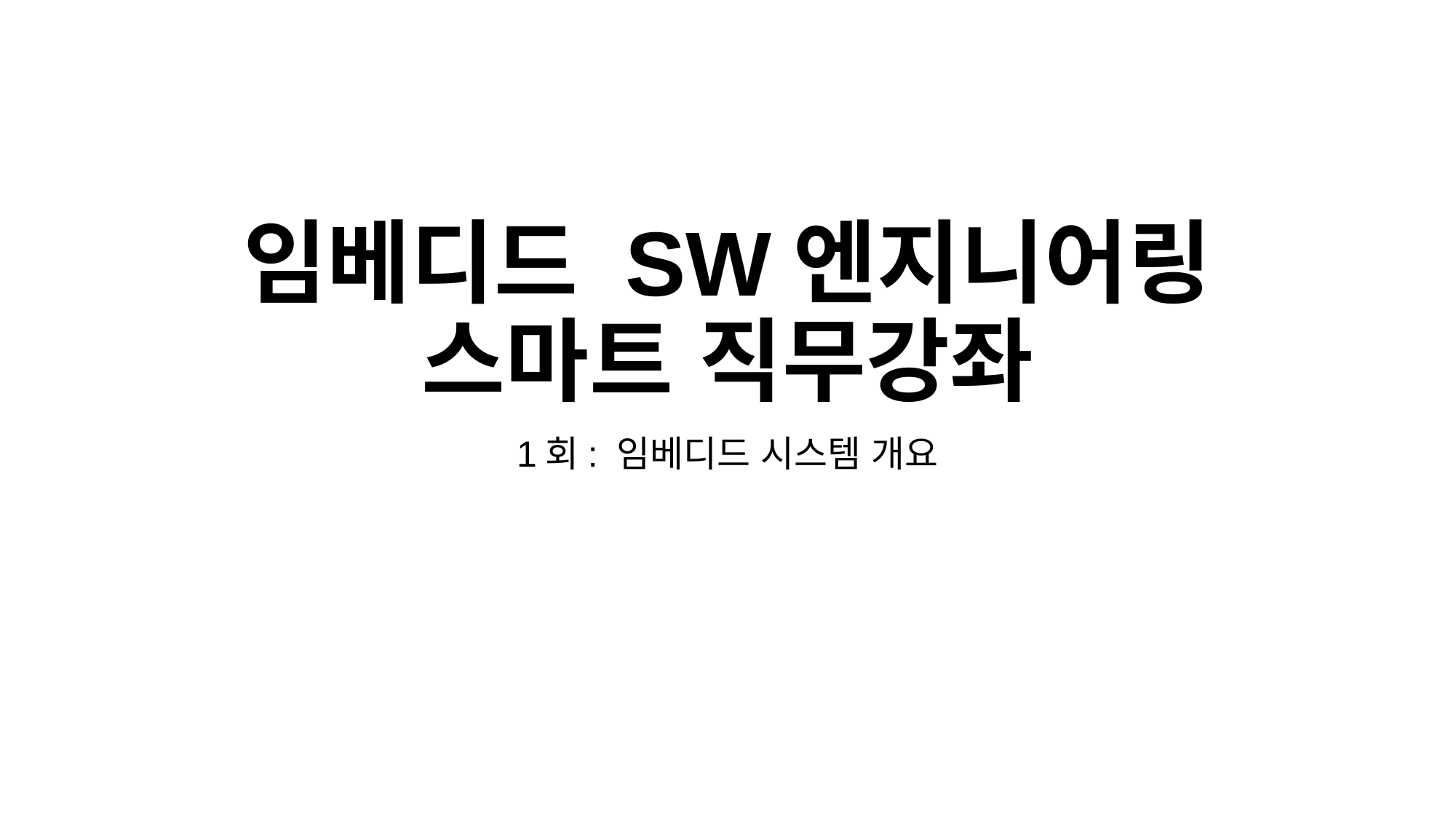

# 임베디드 SW엔지니어링 스마트 직무강좌
1회: 임베디드 시스템 개요